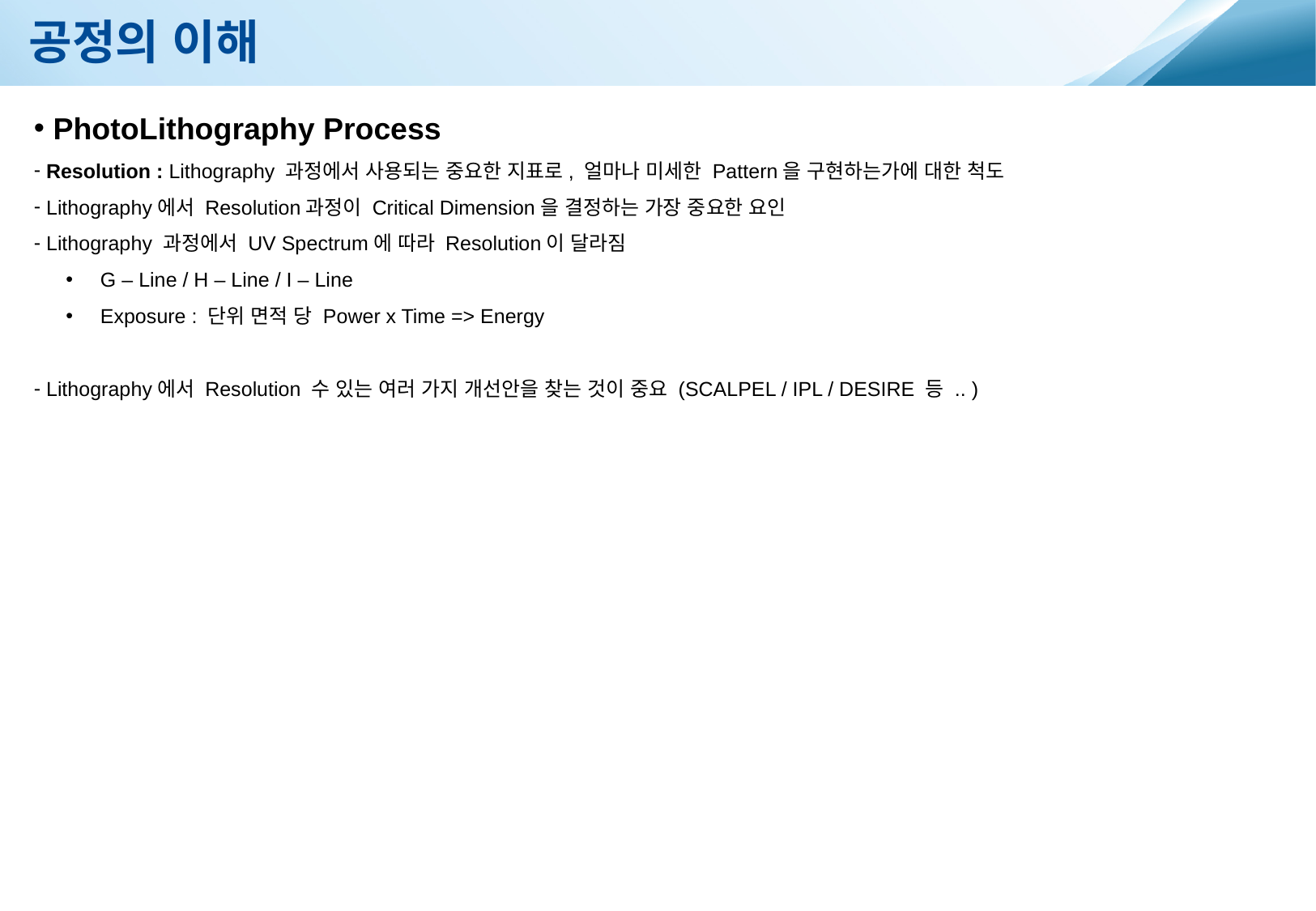

공정의 이해
 PhotoLithography Process
 Resolution : Lithography 과정에서 사용되는 중요한 지표로, 얼마나 미세한 Pattern을 구현하는가에 대한 척도
 Lithography에서 Resolution과정이 Critical Dimension을 결정하는 가장 중요한 요인
 Lithography 과정에서 UV Spectrum에 따라 Resolution이 달라짐
 G – Line / H – Line / I – Line
 Exposure : 단위 면적 당 Power x Time => Energy

 Lithography에서 Resolution 수 있는 여러 가지 개선안을 찾는 것이 중요 (SCALPEL / IPL / DESIRE 등 .. )